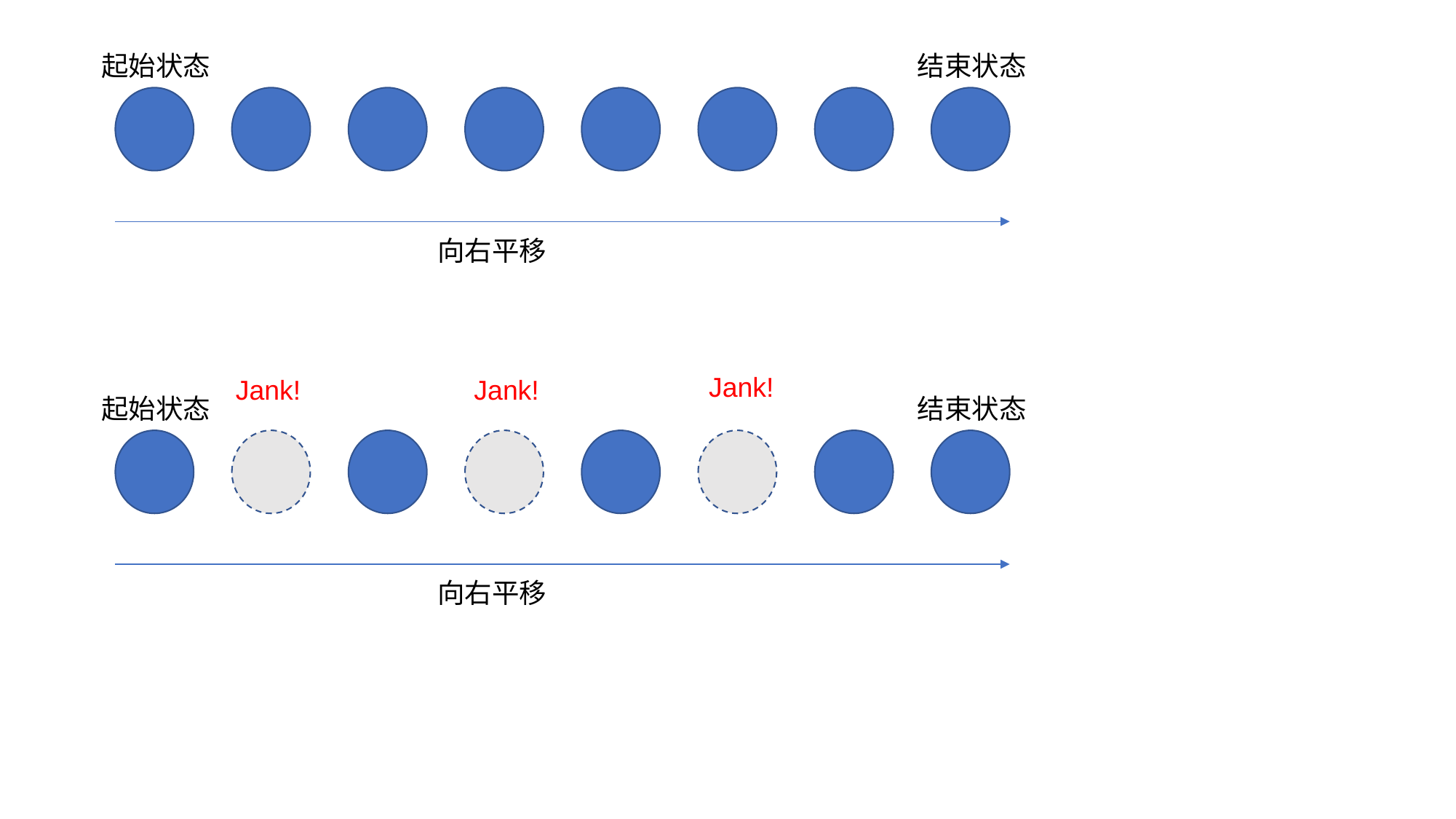

起始状态
结束状态

向右平移
Jank!
Jank!
Jank!
起始状态
结束状态

向右平移